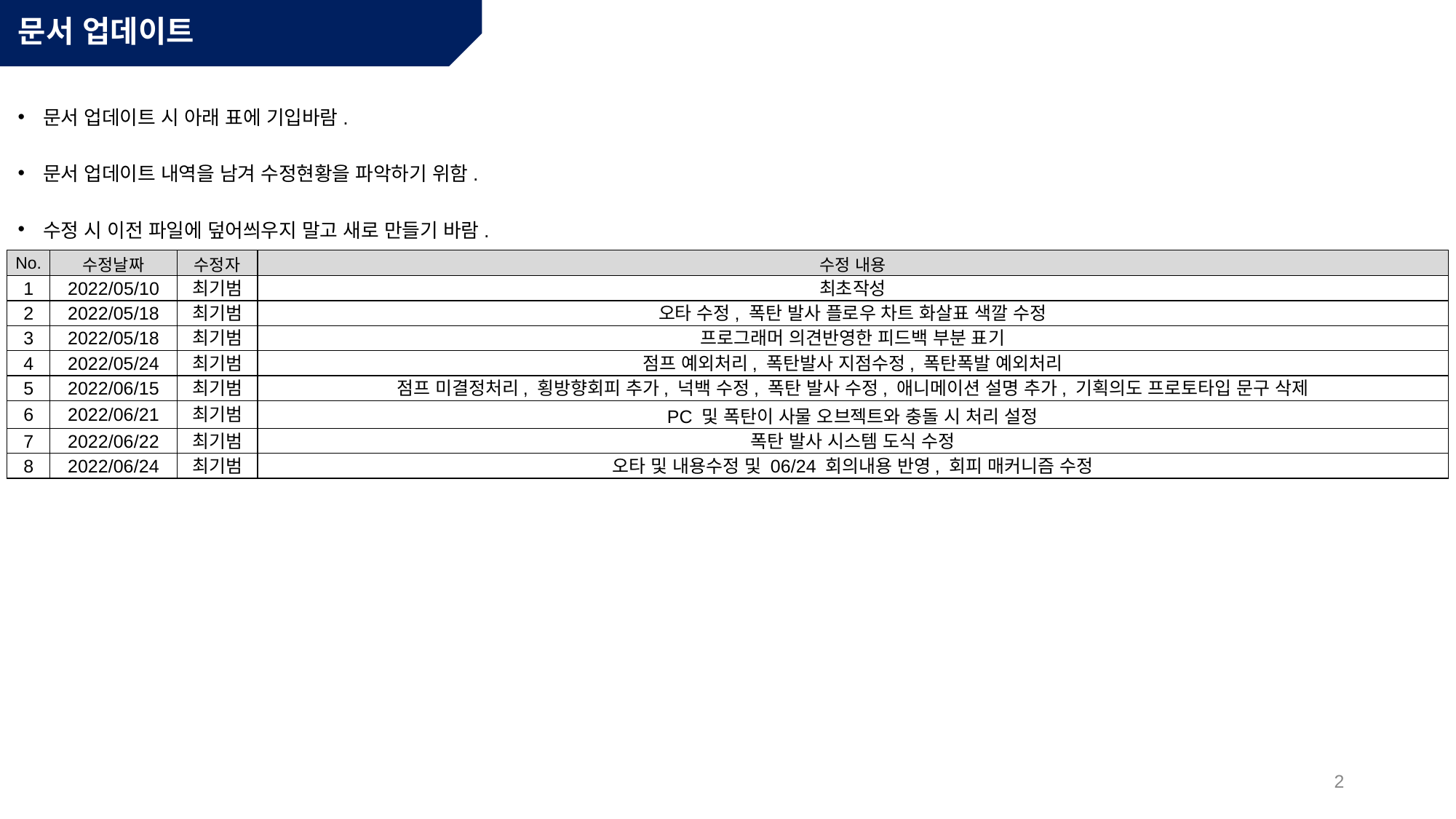

# 문서 업데이트
문서 업데이트 시 아래 표에 기입바람.
문서 업데이트 내역을 남겨 수정현황을 파악하기 위함.
수정 시 이전 파일에 덮어씌우지 말고 새로 만들기 바람.

| No. | 수정날짜 | 수정자 | 수정 내용 |
| --- | --- | --- | --- |
| 1 | 2022/05/10 | 최기범 | 최초작성 |
| 2 | 2022/05/18 | 최기범 | 오타 수정, 폭탄 발사 플로우 차트 화살표 색깔 수정 |
| 3 | 2022/05/18 | 최기범 | 프로그래머 의견반영한 피드백 부분 표기 |
| 4 | 2022/05/24 | 최기범 | 점프 예외처리, 폭탄발사 지점수정, 폭탄폭발 예외처리 |
| 5 | 2022/06/15 | 최기범 | 점프 미결정처리, 횡방향회피 추가, 넉백 수정, 폭탄 발사 수정, 애니메이션 설명 추가, 기획의도 프로토타입 문구 삭제 |
| 6 | 2022/06/21 | 최기범 | PC 및 폭탄이 사물 오브젝트와 충돌 시 처리 설정 |
| 7 | 2022/06/22 | 최기범 | 폭탄 발사 시스템 도식 수정 |
| 8 | 2022/06/24 | 최기범 | 오타 및 내용수정 및 06/24 회의내용 반영, 회피 매커니즘 수정 |
2